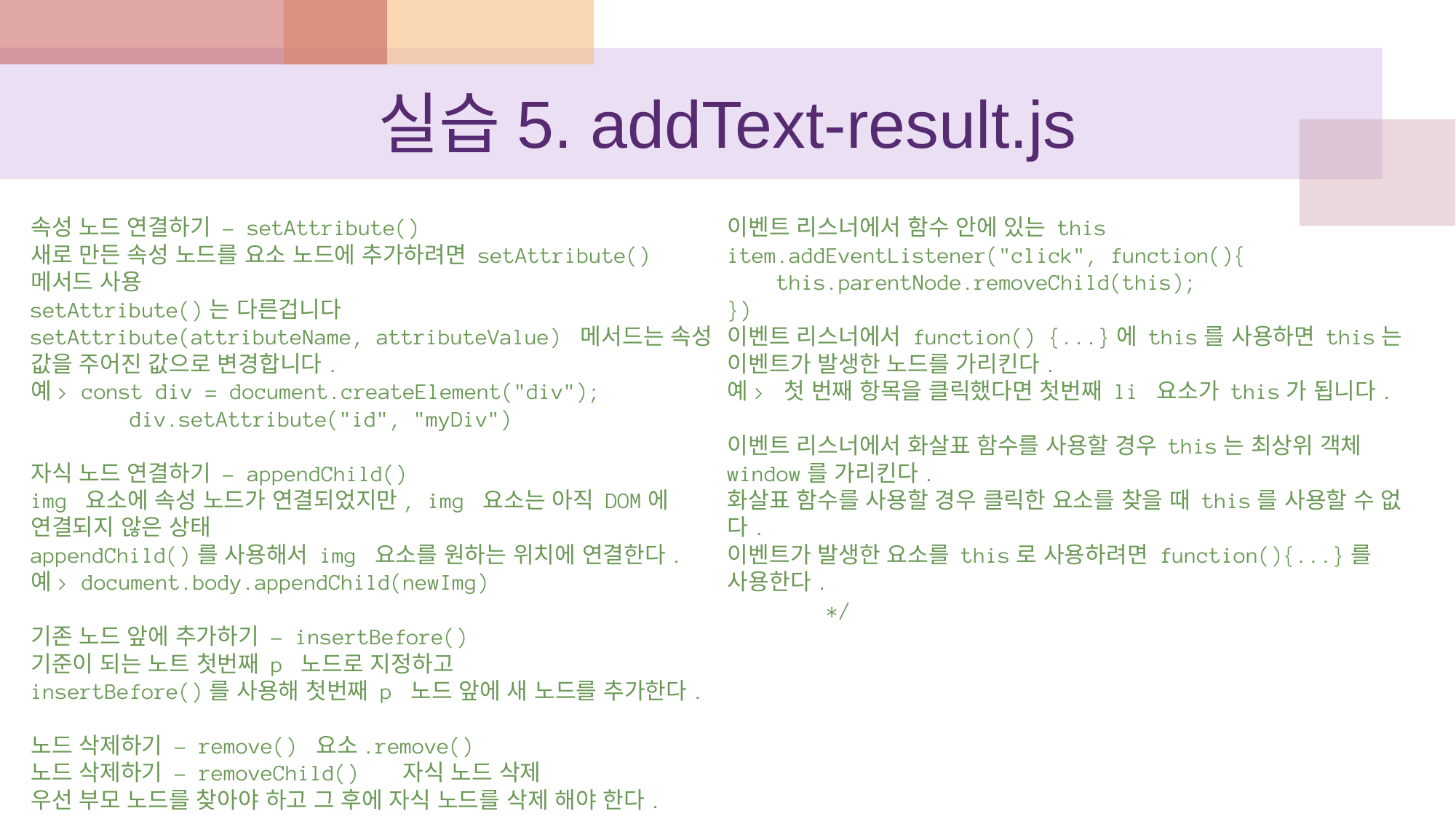

# 실습5. addText-result.js
속성 노드 연결하기 - setAttribute()
새로 만든 속성 노드를 요소 노드에 추가하려면 setAttribute() 메서드 사용
setAttribute()는 다른겁니다
setAttribute(attributeName, attributeValue) 메서드는 속성 값을 주어진 값으로 변경합니다.
예> const div = document.createElement("div");
        div.setAttribute("id", "myDiv")

자식 노드 연결하기 - appendChild()
img 요소에 속성 노드가 연결되었지만, img 요소는 아직 DOM에 연결되지 않은 상태
appendChild()를 사용해서 img 요소를 원하는 위치에 연결한다.
예> document.body.appendChild(newImg)
기존 노드 앞에 추가하기 - insertBefore()
기준이 되는 노트 첫번째 p 노드로 지정하고
insertBefore()를 사용해 첫번째 p 노드 앞에 새 노드를 추가한다.
노드 삭제하기 - remove() 요소.remove()
노드 삭제하기 - removeChild()   자식 노드 삭제
우선 부모 노드를 찾아야 하고 그 후에 자식 노드를 삭제 해야 한다.
이벤트 리스너에서 함수 안에 있는 this
item.addEventListener("click", function(){
    this.parentNode.removeChild(this);
})
이벤트 리스너에서 function() {...}에 this를 사용하면 this는 이벤트가 발생한 노드를 가리킨다.
예> 첫 번째 항목을 클릭했다면 첫번째 li 요소가 this가 됩니다.
이벤트 리스너에서 화살표 함수를 사용할 경우 this는 최상위 객체 window를 가리킨다.
화살표 함수를 사용할 경우 클릭한 요소를 찾을 때 this를 사용할 수 없다.
이벤트가 발생한 요소를 this로 사용하려면 function(){...}를 사용한다.
        */